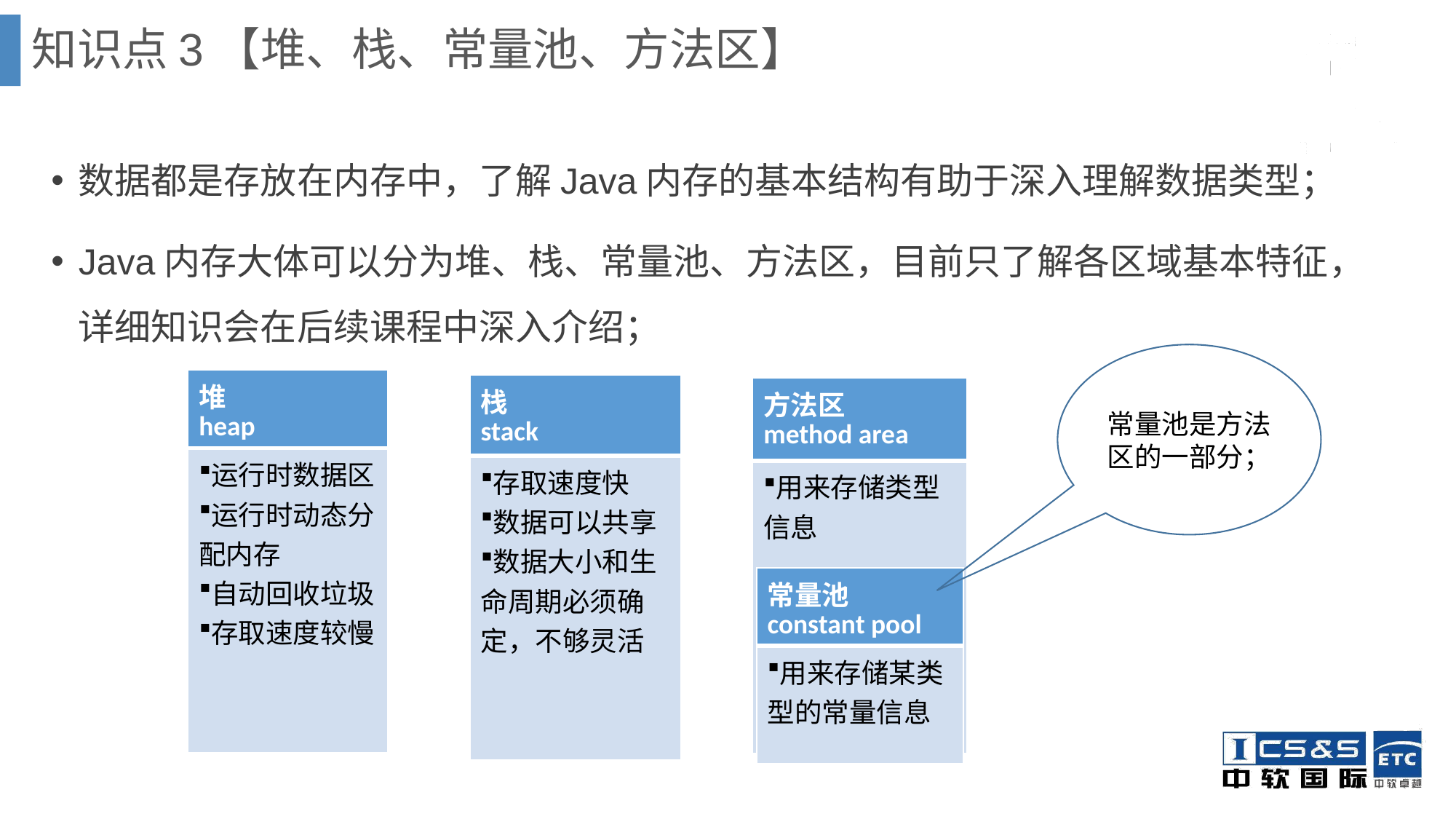

知识点3【堆、栈、常量池、方法区】
数据都是存放在内存中，了解Java内存的基本结构有助于深入理解数据类型；
Java内存大体可以分为堆、栈、常量池、方法区，目前只了解各区域基本特征，详细知识会在后续课程中深入介绍；

常量池是方法区的一部分；
| 堆 heap |
| --- |
| 运行时数据区 运行时动态分配内存 自动回收垃圾 存取速度较慢 |
| 栈 stack |
| --- |
| 存取速度快 数据可以共享 数据大小和生命周期必须确定，不够灵活 |
| 方法区 method area |
| --- |
| 用来存储类型信息 |
| 常量池  constant pool |
| --- |
| 用来存储某类型的常量信息 |